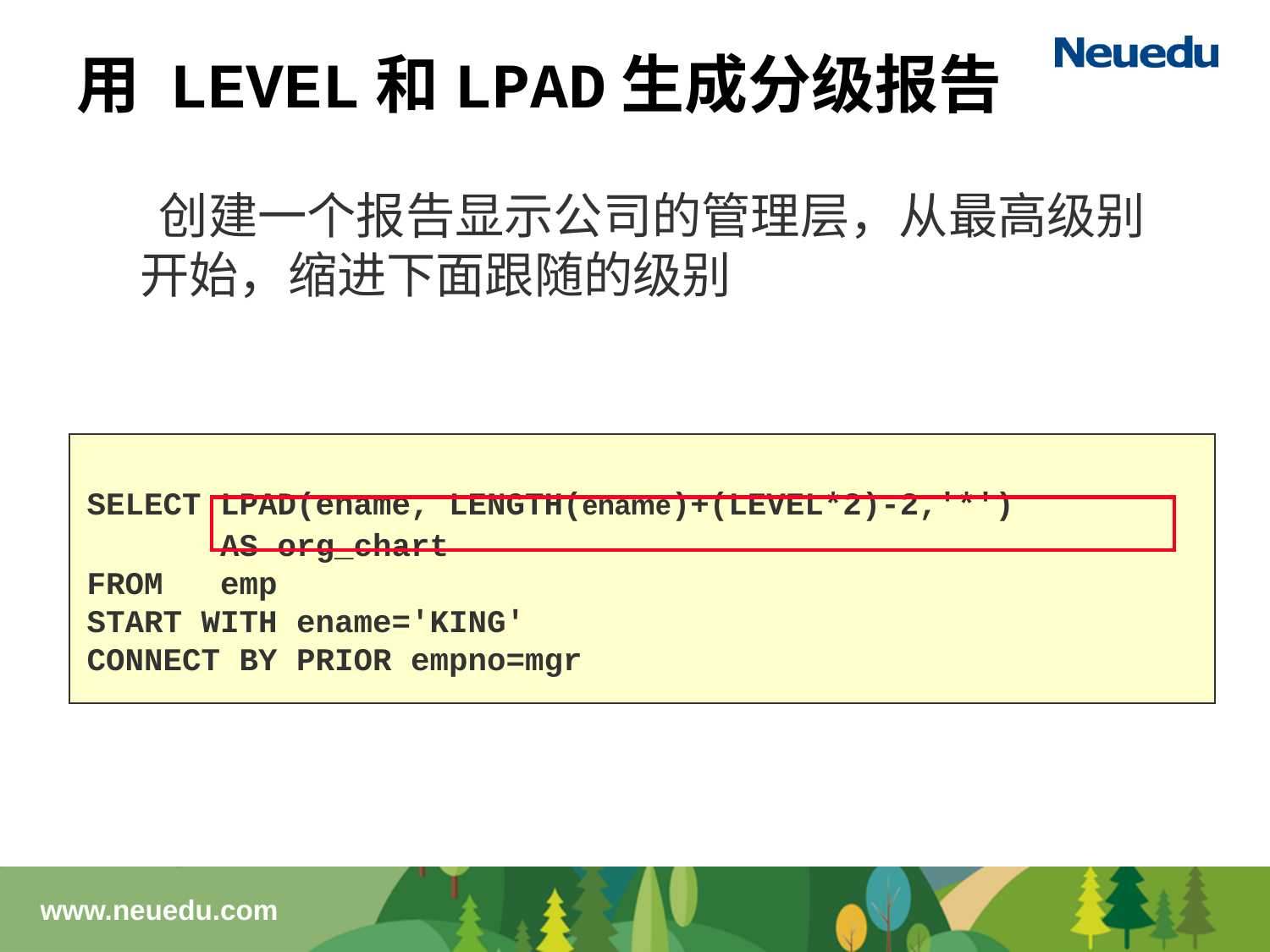

# 用 LEVEL和LPAD生成分级报告
     创建一个报告显示公司的管理层，从最高级别开始，缩进下面跟随的级别

SELECT LPAD(ename, LENGTH(ename)+(LEVEL*2)-2,'*')
       AS org_chart
FROM   emp
START WITH ename='KING'
CONNECT BY PRIOR empno=mgr